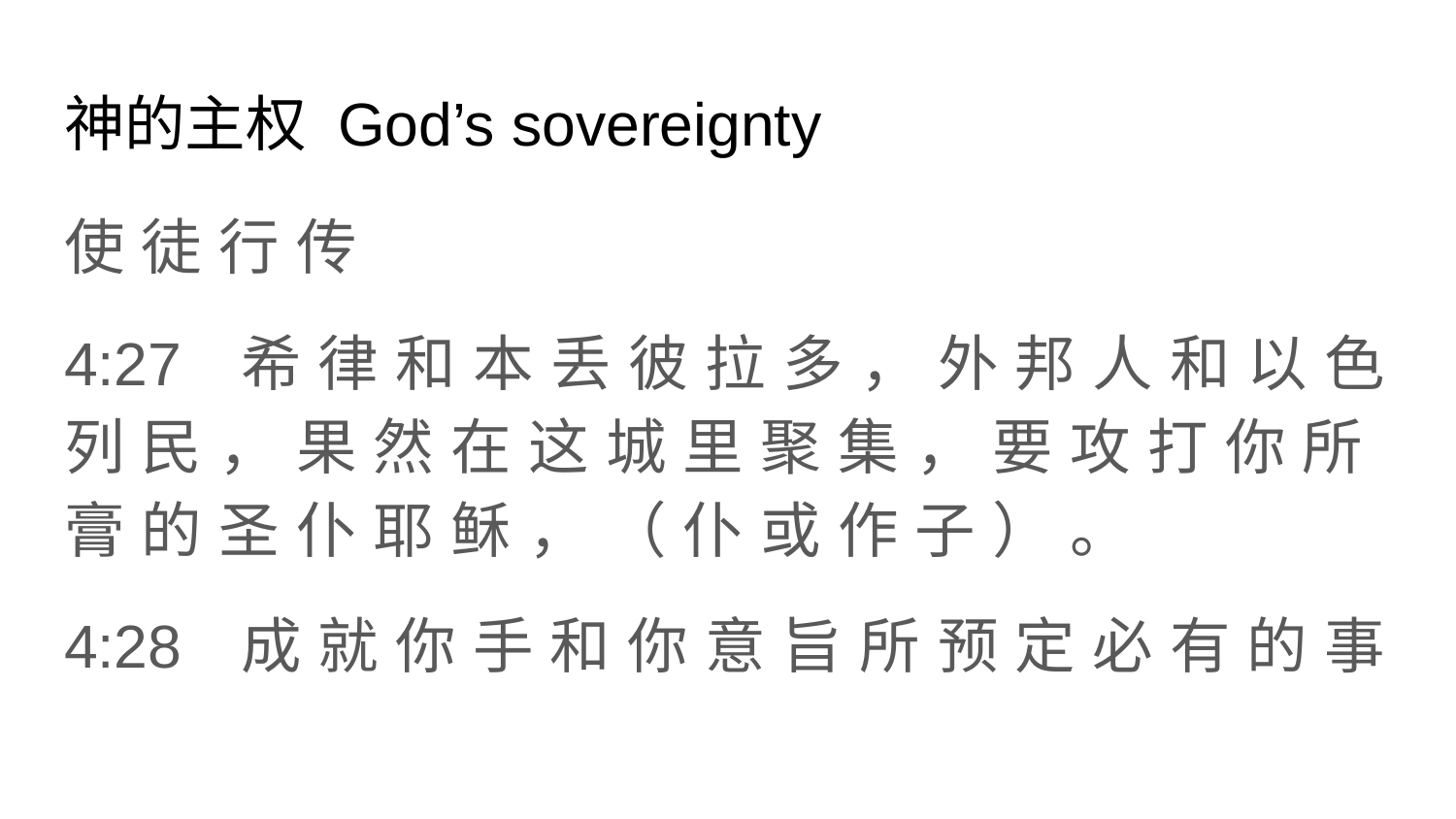

# 神的主权 God’s sovereignty
使 徒 行 传
4:27	 希 律 和 本 丢 彼 拉 多 ， 外 邦 人 和 以 色 列 民 ， 果 然 在 这 城 里 聚 集 ， 要 攻 打 你 所 膏 的 圣 仆 耶 稣 ， （ 仆 或 作 子 ） 。
4:28	 成 就 你 手 和 你 意 旨 所 预 定 必 有 的 事